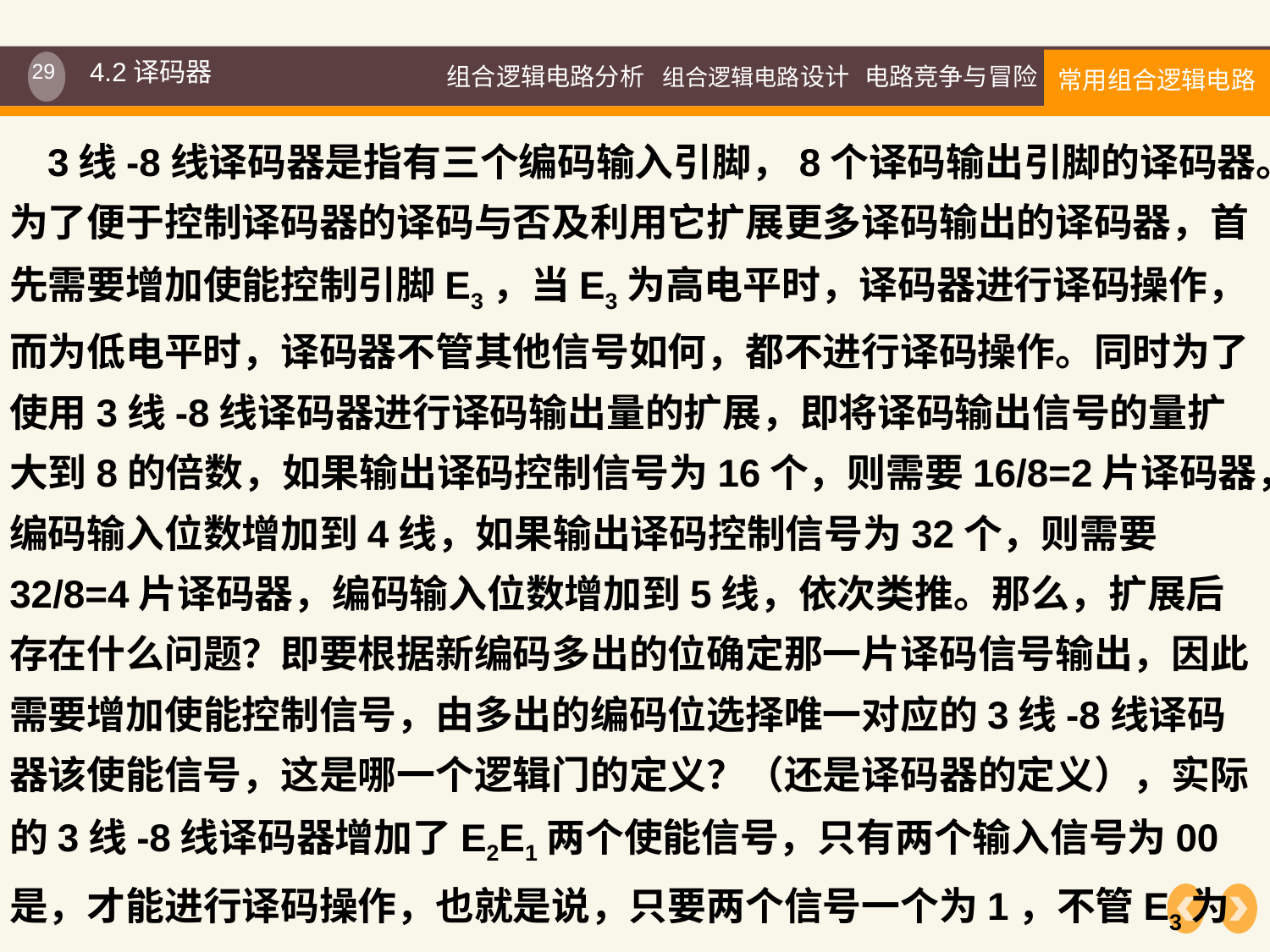

4.2译码器
3线-8线译码器是指有三个编码输入引脚，8个译码输出引脚的译码器。为了便于控制译码器的译码与否及利用它扩展更多译码输出的译码器，首先需要增加使能控制引脚E3，当E3为高电平时，译码器进行译码操作，而为低电平时，译码器不管其他信号如何，都不进行译码操作。同时为了使用3线-8线译码器进行译码输出量的扩展，即将译码输出信号的量扩大到8的倍数，如果输出译码控制信号为16个，则需要16/8=2片译码器，编码输入位数增加到4线，如果输出译码控制信号为32个，则需要32/8=4片译码器，编码输入位数增加到5线，依次类推。那么，扩展后存在什么问题？即要根据新编码多出的位确定那一片译码信号输出，因此需要增加使能控制信号，由多出的编码位选择唯一对应的3线-8线译码器该使能信号，这是哪一个逻辑门的定义？（还是译码器的定义），实际的3线-8线译码器增加了E2E1两个使能信号，只有两个输入信号为00是，才能进行译码操作，也就是说，只要两个信号一个为1，不管E3为多少，都不进行译码操作。